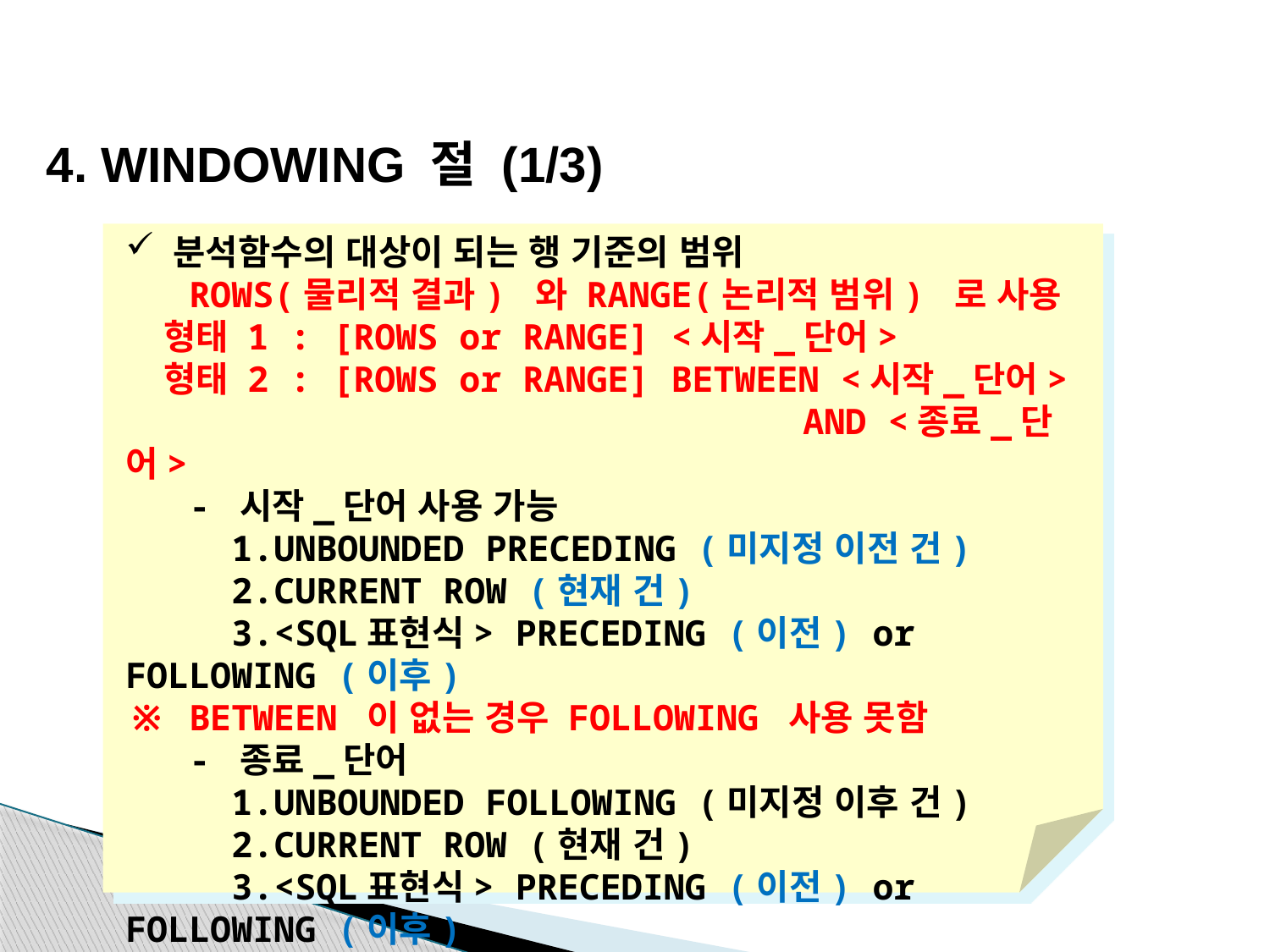

4. WINDOWING 절 (1/3)
분석함수의 대상이 되는 행 기준의 범위
   ROWS(물리적 결과) 와 RANGE(논리적 범위) 로 사용
   형태 1 : [ROWS or RANGE] <시작_단어>
   형태 2 : [ROWS or RANGE] BETWEEN <시작_단어>
                                AND <종료_단어>
   - 시작_단어 사용 가능
     1.UNBOUNDED PRECEDING (미지정 이전 건)
     2.CURRENT ROW (현재 건)
     3.<SQL표현식> PRECEDING (이전) or FOLLOWING (이후)
※ BETWEEN 이 없는 경우 FOLLOWING 사용 못함
   - 종료_단어
     1.UNBOUNDED FOLLOWING (미지정 이후 건)
     2.CURRENT ROW (현재 건)
     3.<SQL표현식> PRECEDING (이전) or FOLLOWING (이후)